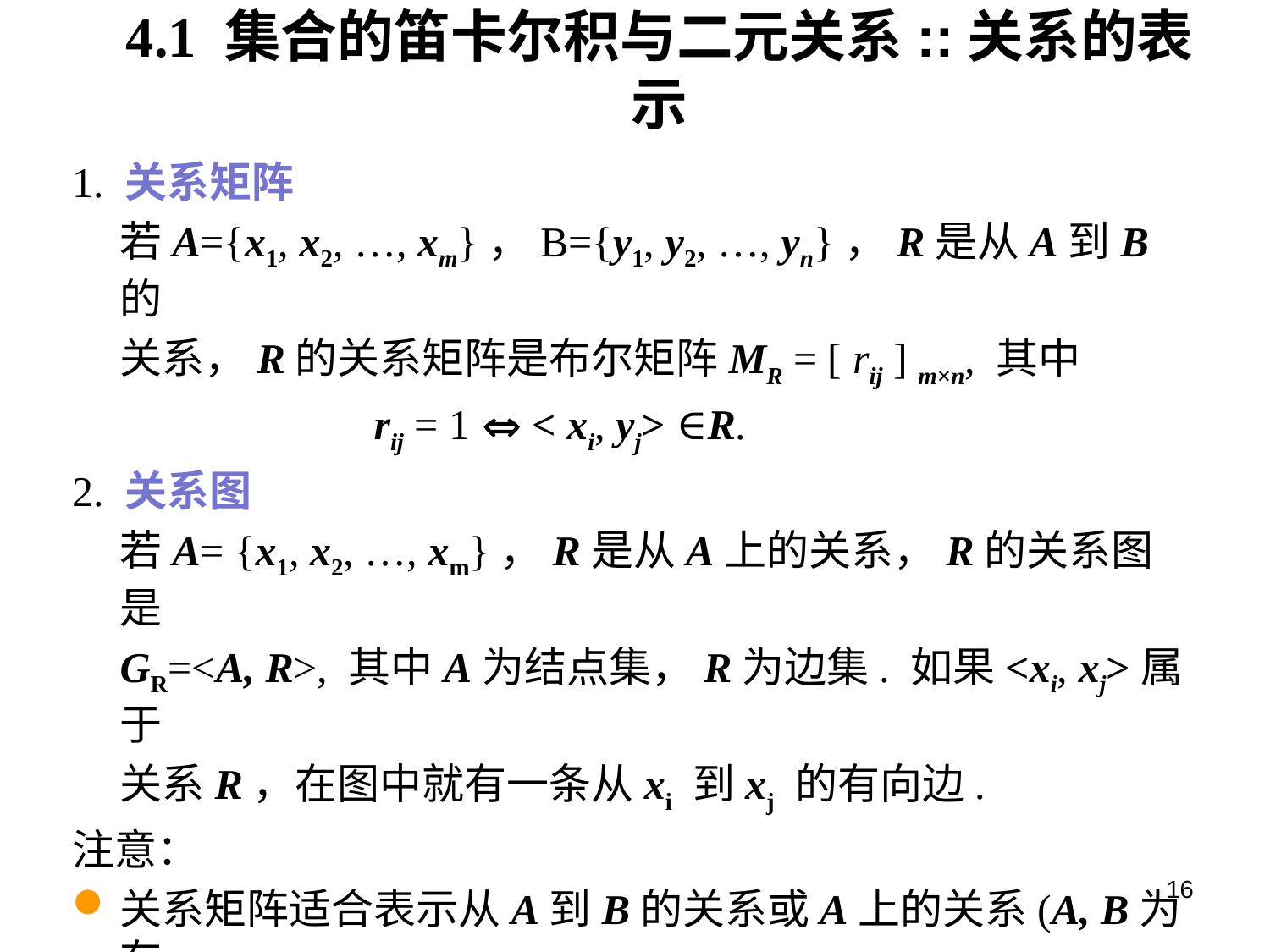

# 4.1 集合的笛卡尔积与二元关系::关系的表示
1. 关系矩阵
	若A={x1, x2, …, xm}，B={y1, y2, …, yn}，R是从A到B的
	关系，R的关系矩阵是布尔矩阵MR = [ rij ] m×n, 其中
			rij = 1 ⇔ < xi, yj> ∈R.
2. 关系图
	若A= {x1, x2, …, xm}，R是从A上的关系，R的关系图是
	GR=<A, R>, 其中A为结点集，R为边集. 如果<xi, xj>属于
	关系R，在图中就有一条从xi 到xj 的有向边.
注意：
关系矩阵适合表示从A到B的关系或A上的关系(A, B为有
	穷集)
关系图适合表示有穷集A上的关系
16